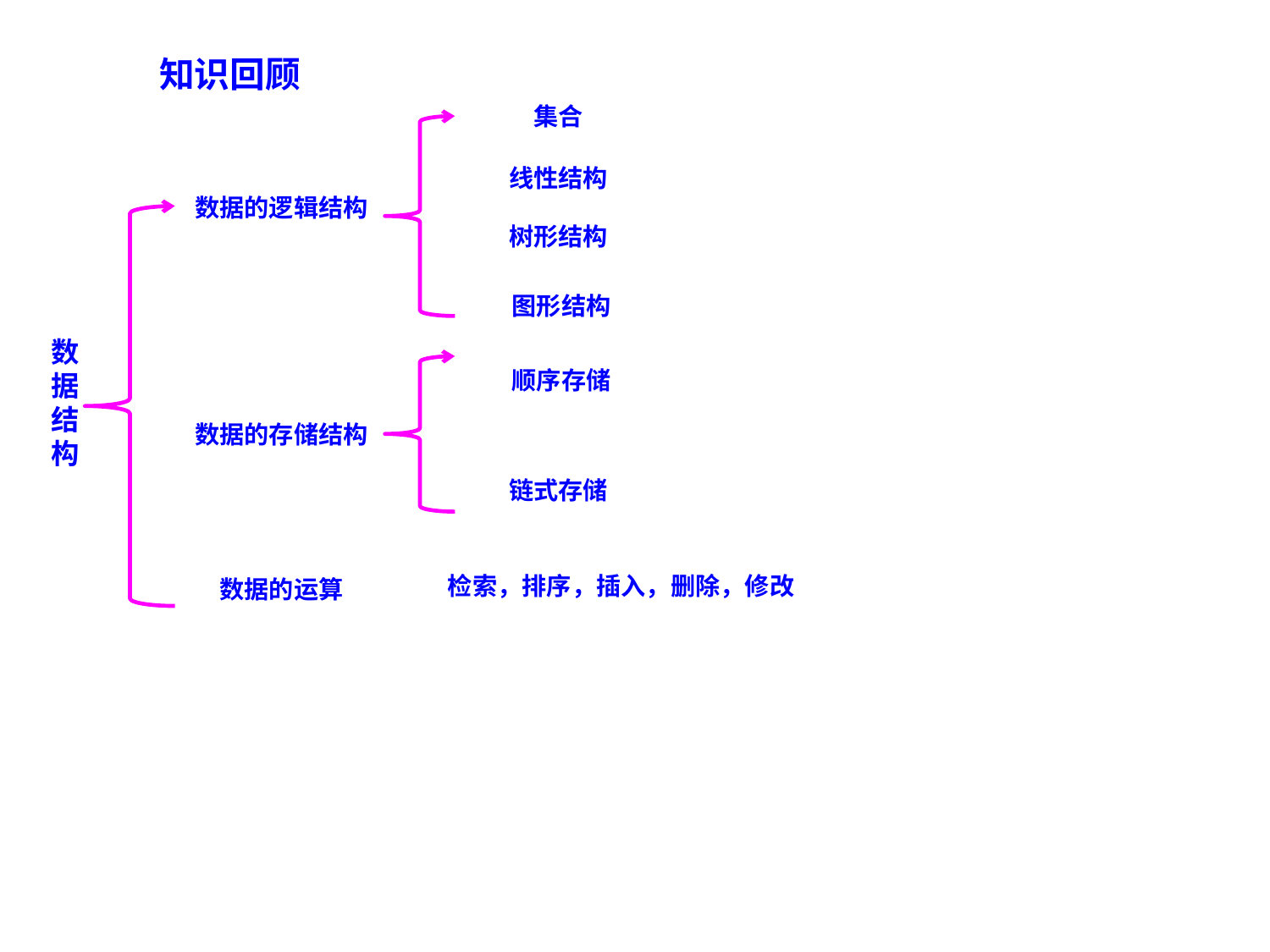

知识回顾
集合

线性结构
数据的逻辑结构

树形结构
图形结构
数据结构

顺序存储
数据的存储结构
链式存储
检索，排序，插入，删除，修改
数据的运算